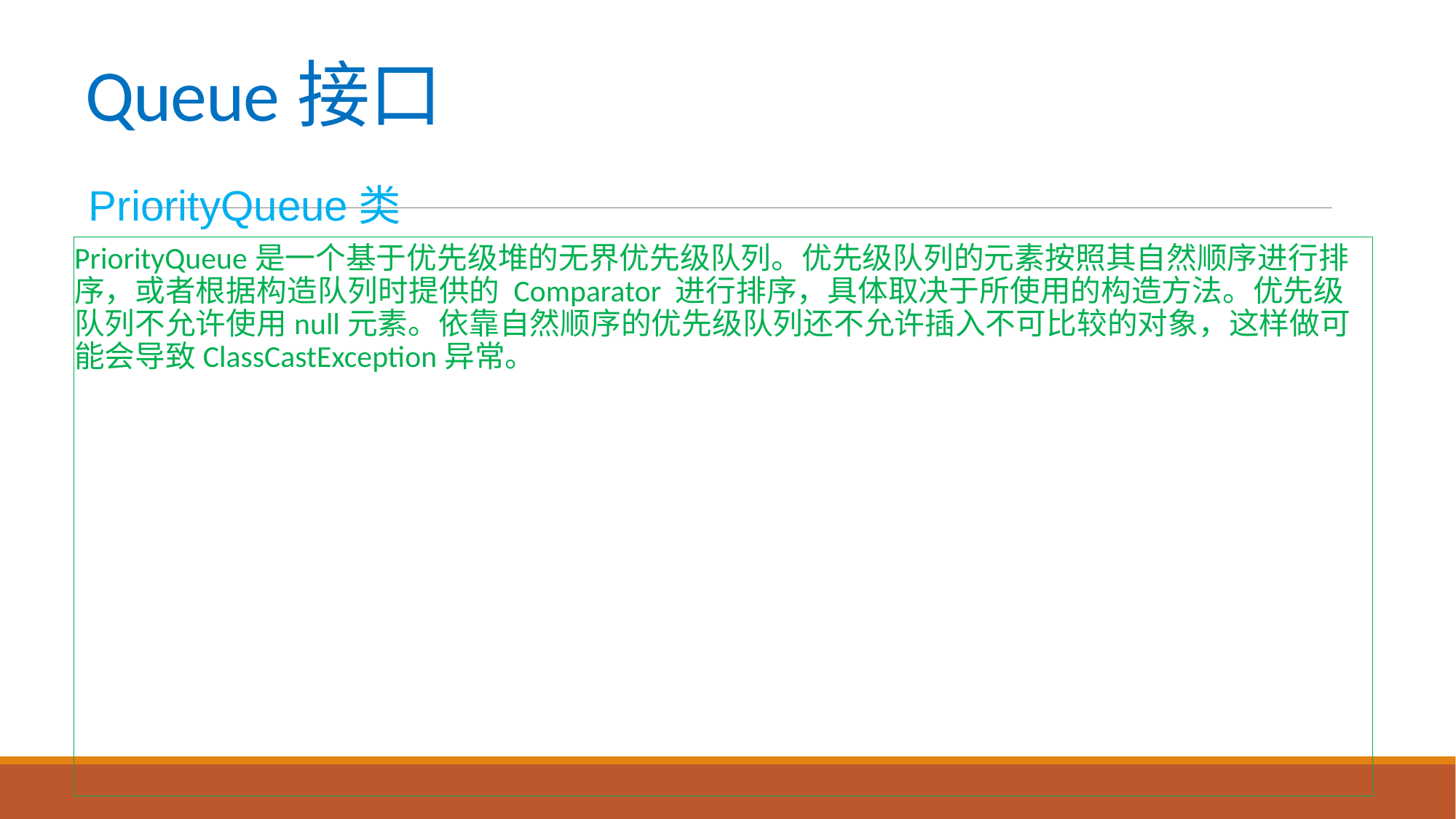

# Queue接口
PriorityQueue类
PriorityQueue是一个基于优先级堆的无界优先级队列。优先级队列的元素按照其自然顺序进行排序，或者根据构造队列时提供的 Comparator 进行排序，具体取决于所使用的构造方法。优先级队列不允许使用null元素。依靠自然顺序的优先级队列还不允许插入不可比较的对象，这样做可能会导致ClassCastException异常。